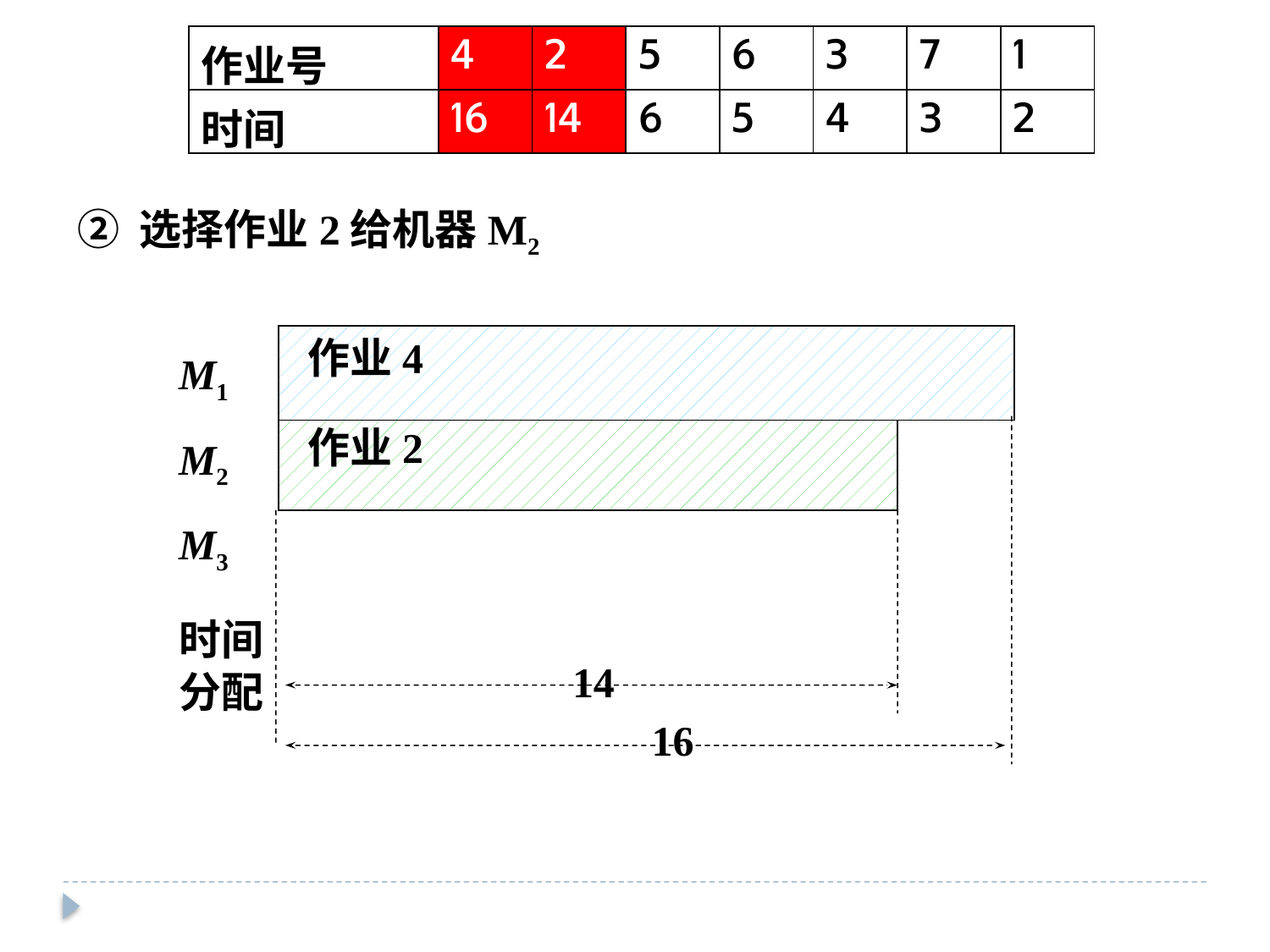

| 作业号 | 4 | 2 | 5 | 6 | 3 | 7 | 1 |
| --- | --- | --- | --- | --- | --- | --- | --- |
| 时间 | 16 | 14 | 6 | 5 | 4 | 3 | 2 |
② 选择作业2给机器M2
  作业4
M1
M2
M3
时间
分配
  作业2

14

16